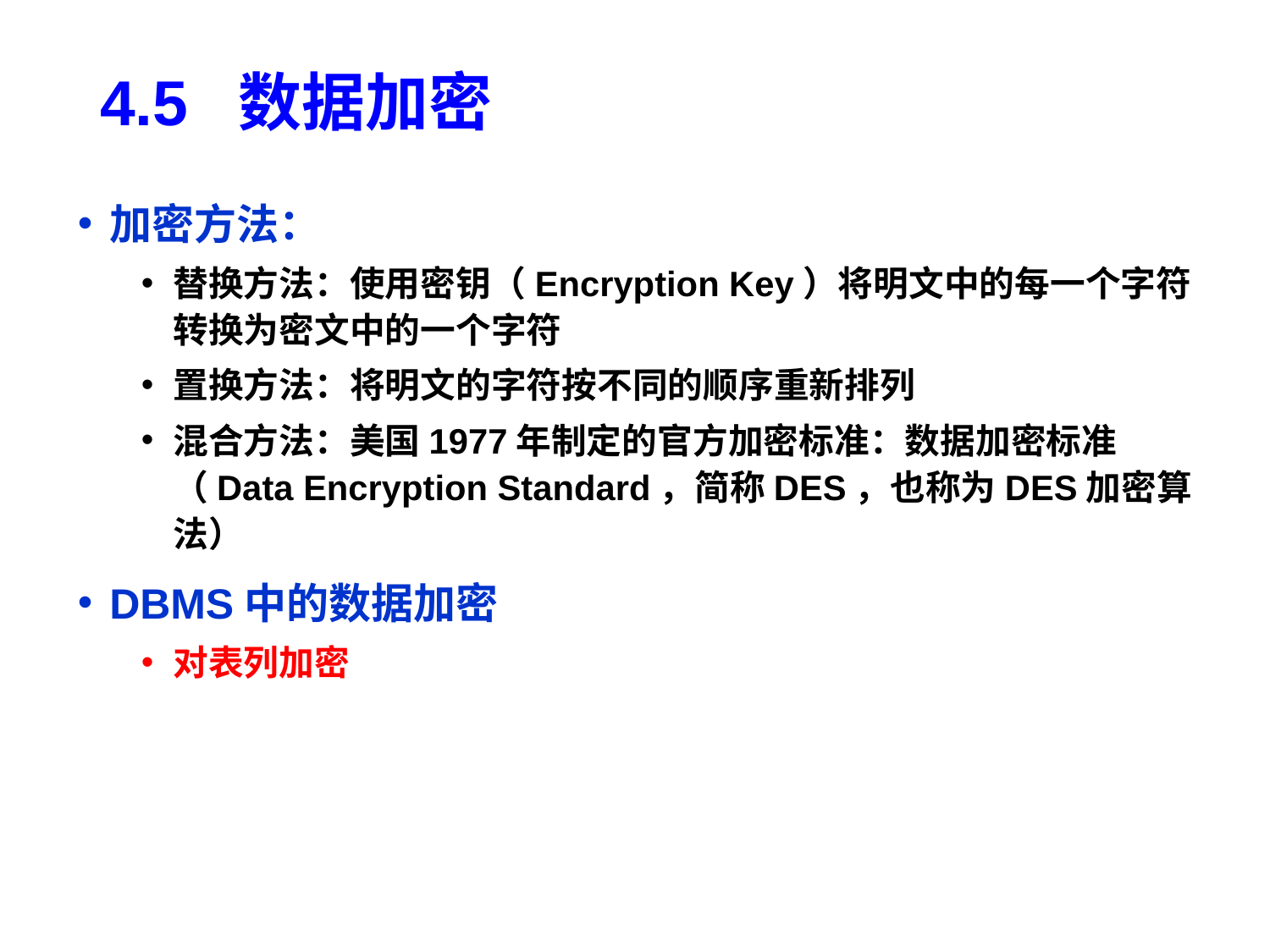

# 4.5  数据加密
加密方法：
替换方法：使用密钥（Encryption Key）将明文中的每一个字符转换为密文中的一个字符
置换方法：将明文的字符按不同的顺序重新排列
混合方法：美国1977年制定的官方加密标准：数据加密标准（Data Encryption Standard，简称DES，也称为DES加密算法）
DBMS中的数据加密
对表列加密